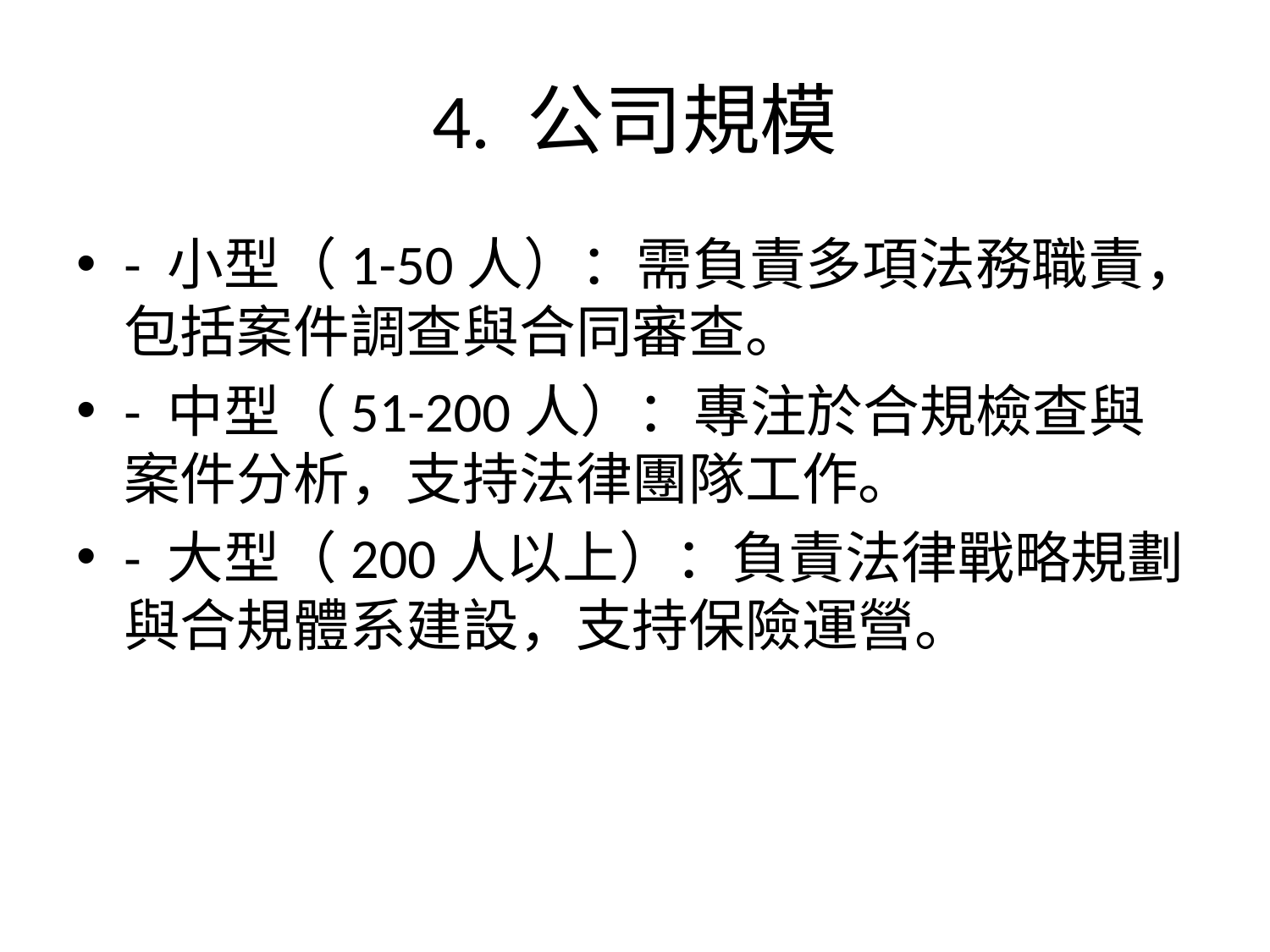

# 4. 公司規模
- 小型（1-50人）：需負責多項法務職責，包括案件調查與合同審查。
- 中型（51-200人）：專注於合規檢查與案件分析，支持法律團隊工作。
- 大型（200人以上）：負責法律戰略規劃與合規體系建設，支持保險運營。